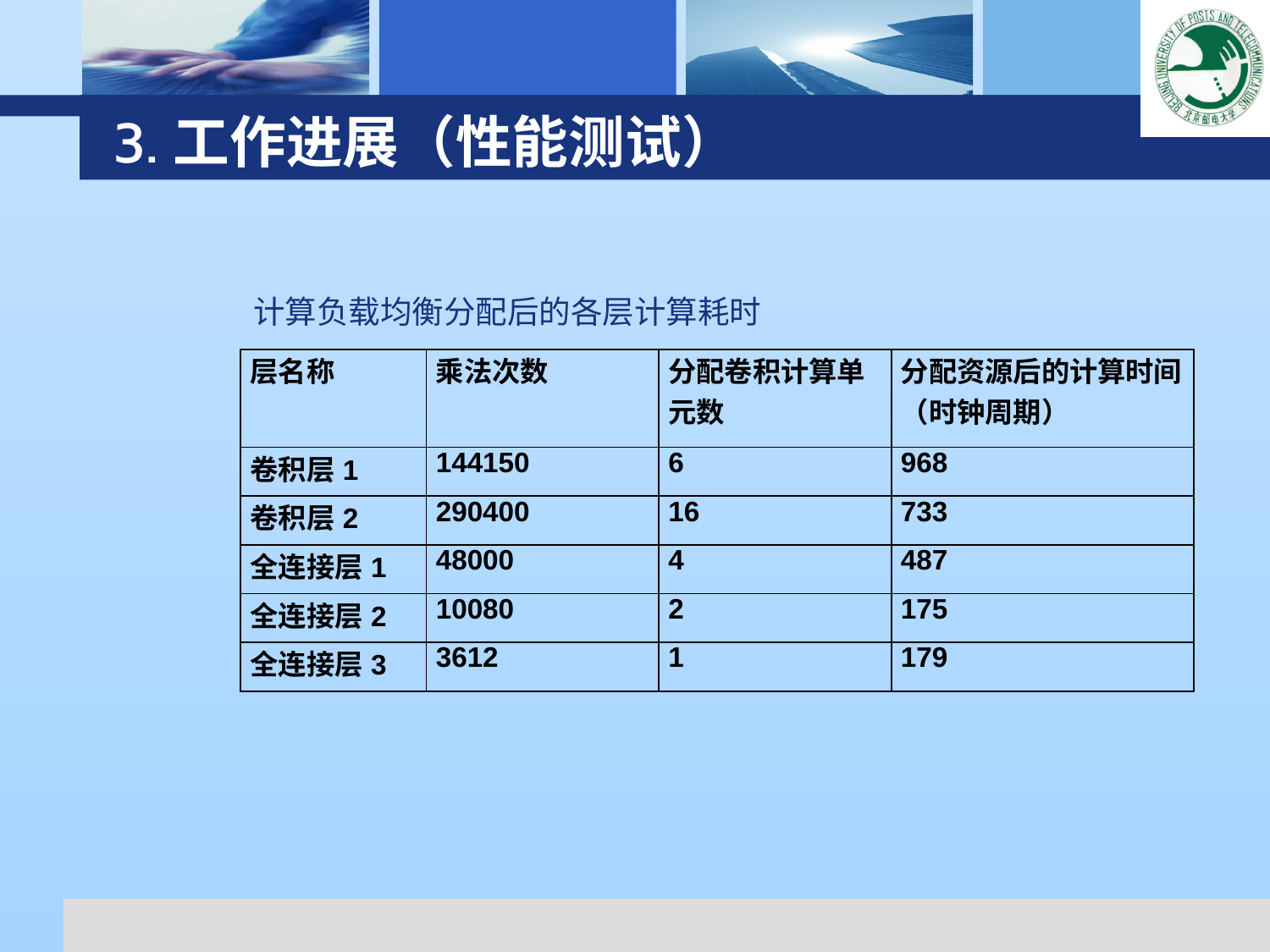

# 3.工作进展（性能测试）
计算负载均衡分配后的各层计算耗时
| 层名称 | 乘法次数 | 分配卷积计算单元数 | 分配资源后的计算时间（时钟周期） |
| --- | --- | --- | --- |
| 卷积层1 | 144150 | 6 | 968 |
| 卷积层2 | 290400 | 16 | 733 |
| 全连接层1 | 48000 | 4 | 487 |
| 全连接层2 | 10080 | 2 | 175 |
| 全连接层3 | 3612 | 1 | 179 |